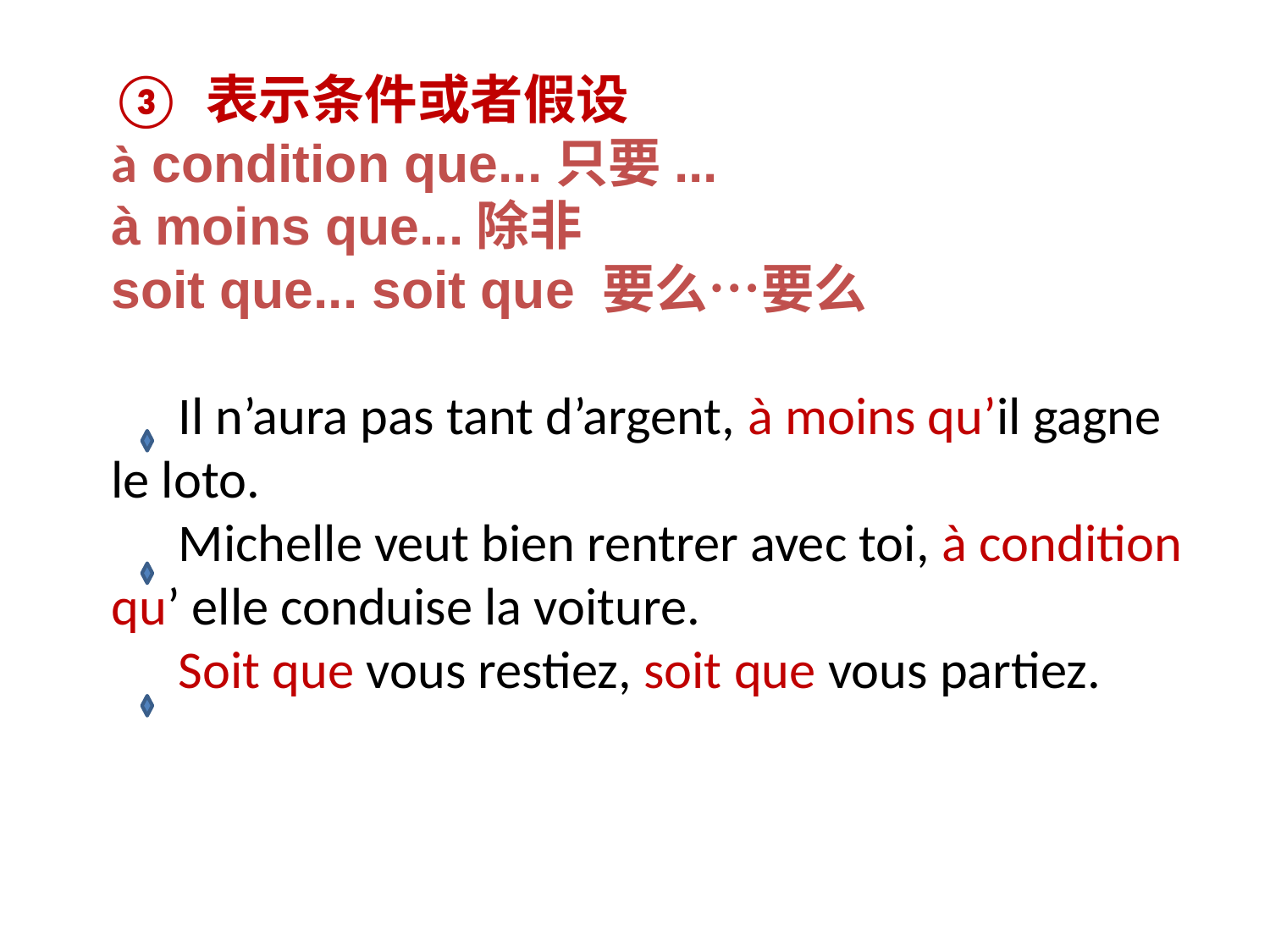

#
 表示条件或者假设
à condition que...只要...
à moins que...除非
soit que... soit que 要么…要么

Il n’aura pas tant d’argent, à moins qu’il gagne le loto.
Michelle veut bien rentrer avec toi, à condition qu’ elle conduise la voiture.
Soit que vous restiez, soit que vous partiez.